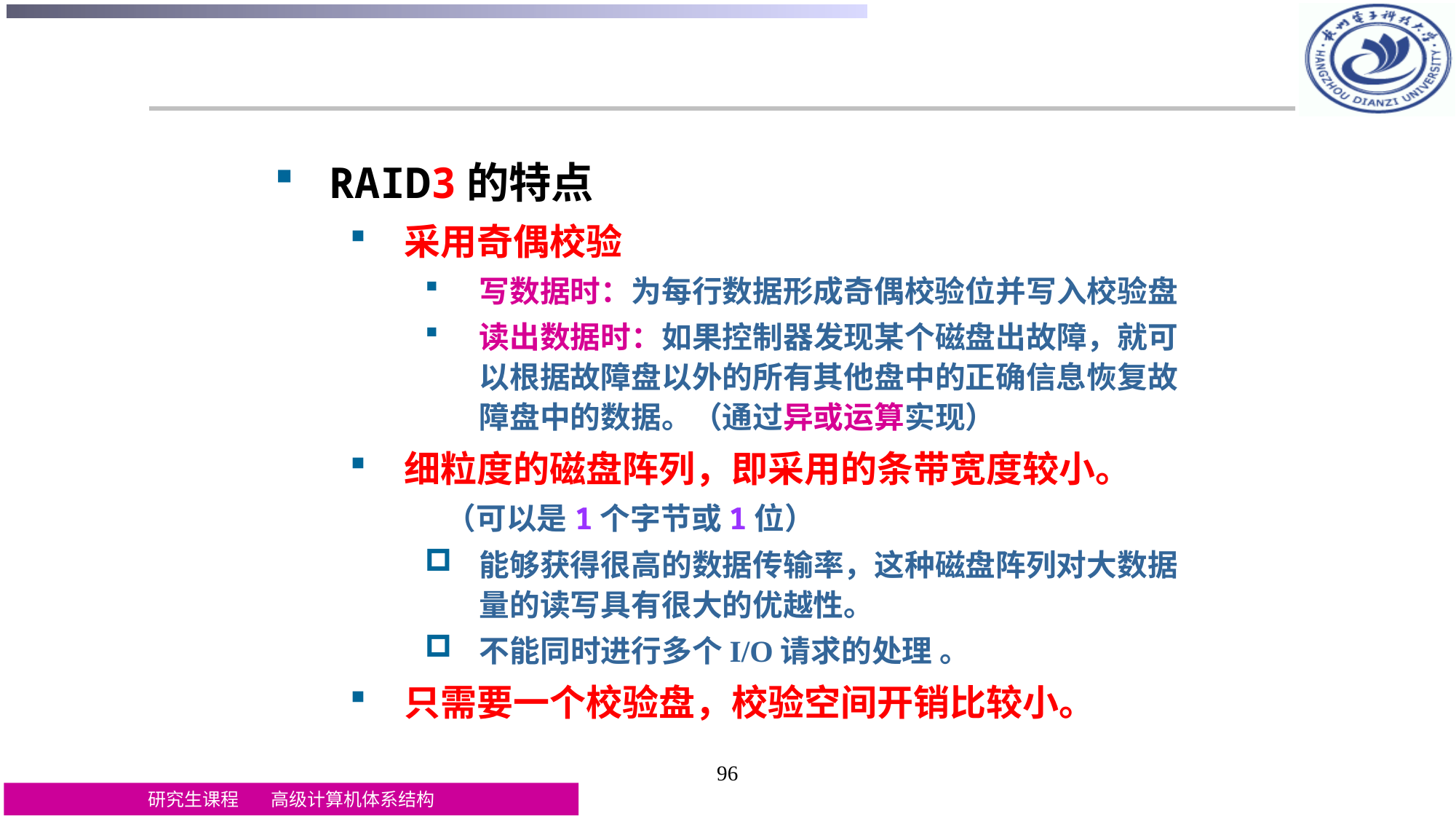

RAID3的特点
采用奇偶校验
写数据时：为每行数据形成奇偶校验位并写入校验盘
读出数据时：如果控制器发现某个磁盘出故障，就可以根据故障盘以外的所有其他盘中的正确信息恢复故障盘中的数据。（通过异或运算实现）
细粒度的磁盘阵列，即采用的条带宽度较小。
  （可以是1个字节或1位）
能够获得很高的数据传输率，这种磁盘阵列对大数据量的读写具有很大的优越性。
不能同时进行多个I/O请求的处理 。
只需要一个校验盘，校验空间开销比较小。
96